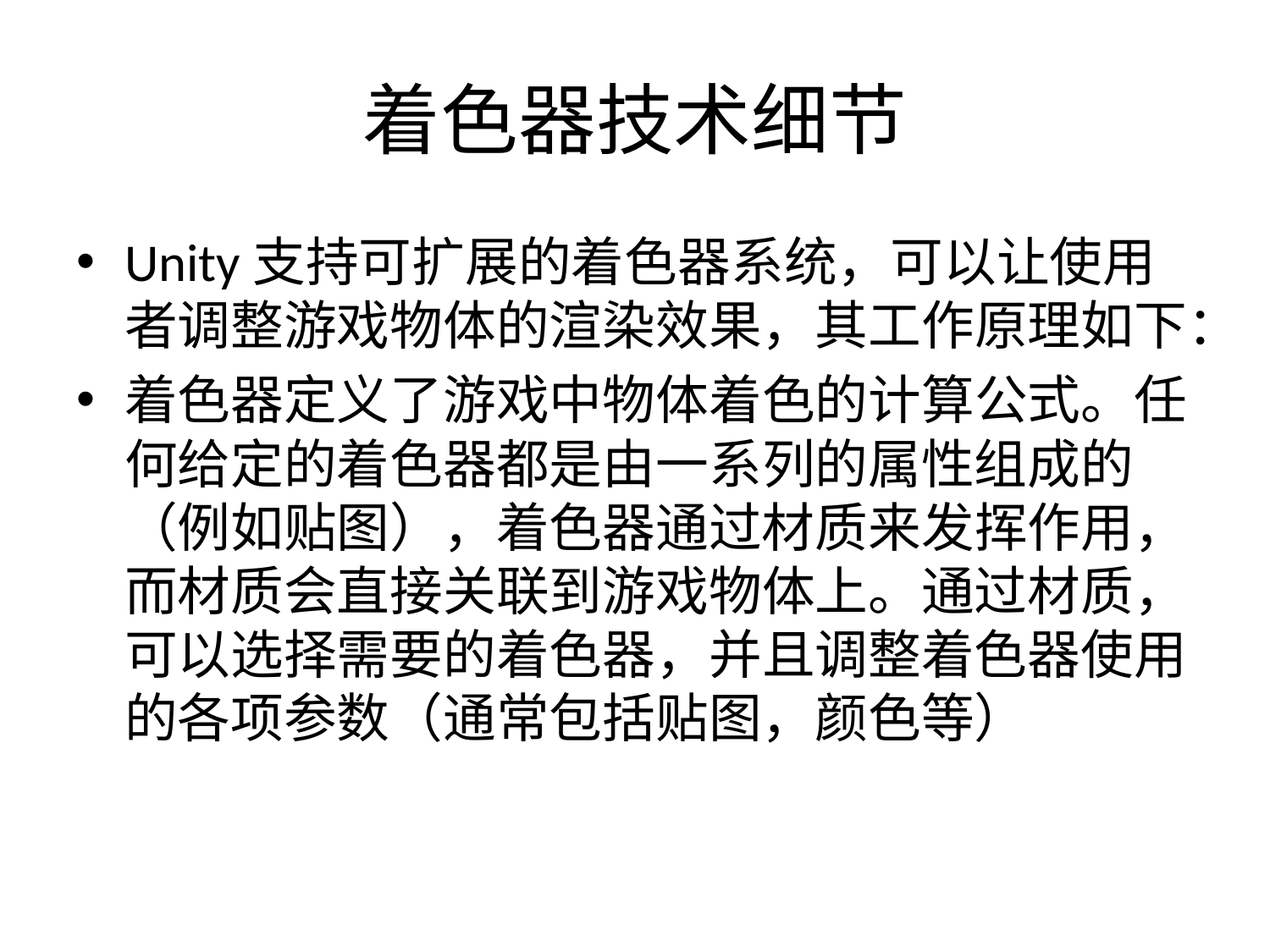

# 着色器技术细节
Unity支持可扩展的着色器系统，可以让使用者调整游戏物体的渲染效果，其工作原理如下：
着色器定义了游戏中物体着色的计算公式。任何给定的着色器都是由一系列的属性组成的（例如贴图），着色器通过材质来发挥作用，而材质会直接关联到游戏物体上。通过材质，可以选择需要的着色器，并且调整着色器使用的各项参数（通常包括贴图，颜色等）